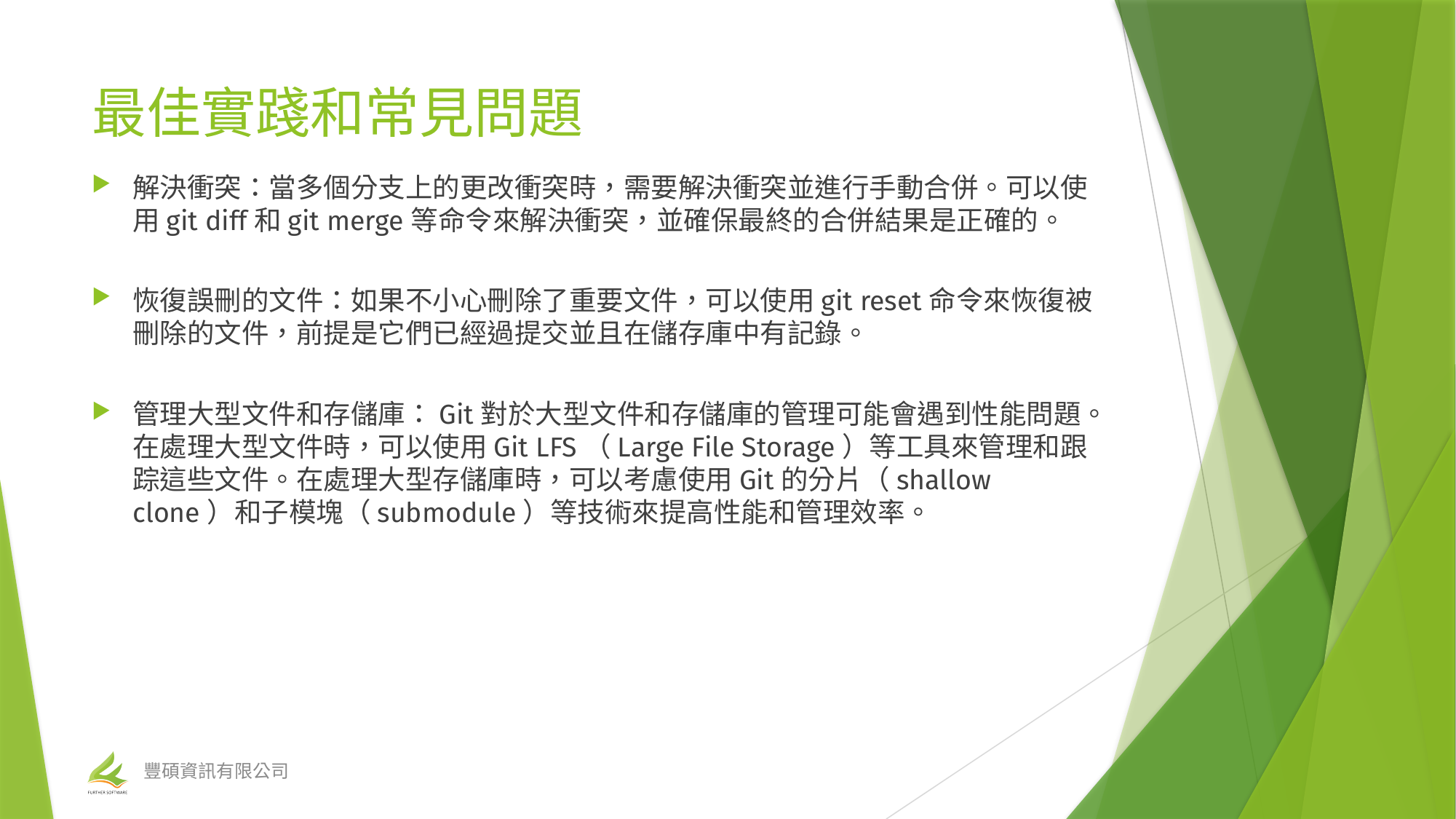

# 最佳實踐和常見問題
解決衝突：當多個分支上的更改衝突時，需要解決衝突並進行手動合併。可以使用git diff和git merge等命令來解決衝突，並確保最終的合併結果是正確的。
恢復誤刪的文件：如果不小心刪除了重要文件，可以使用git reset命令來恢復被刪除的文件，前提是它們已經過提交並且在儲存庫中有記錄。
管理大型文件和存儲庫：Git對於大型文件和存儲庫的管理可能會遇到性能問題。在處理大型文件時，可以使用Git LFS（Large File Storage）等工具來管理和跟踪這些文件。在處理大型存儲庫時，可以考慮使用Git的分片（shallow clone）和子模塊（submodule）等技術來提高性能和管理效率。
豐碩資訊有限公司